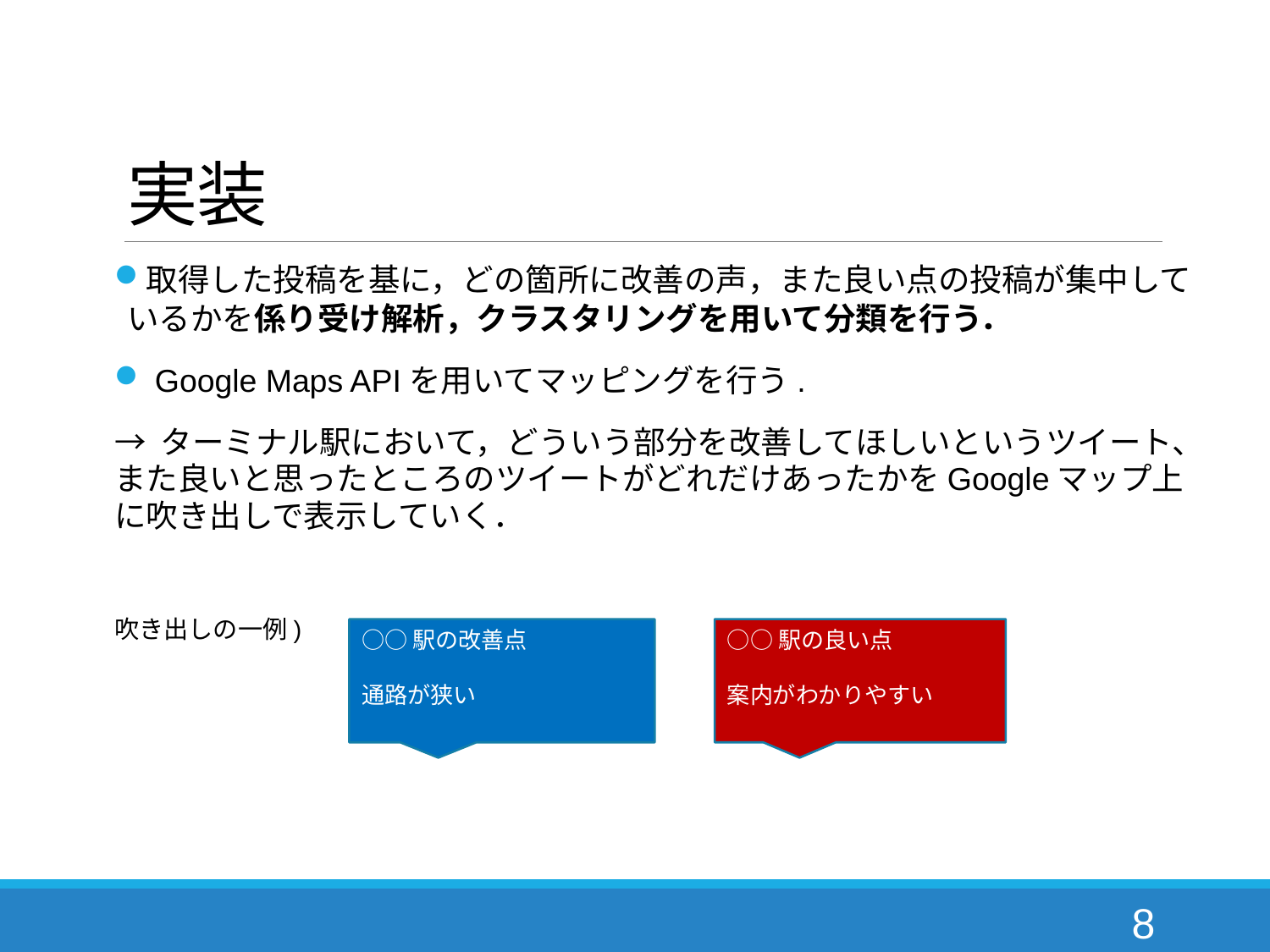

# 実装
取得した投稿を基に，どの箇所に改善の声，また良い点の投稿が集中しているかを係り受け解析，クラスタリングを用いて分類を行う．
 Google Maps APIを用いてマッピングを行う.
→ ターミナル駅において，どういう部分を改善してほしいというツイート、また良いと思ったところのツイートがどれだけあったかをGoogleマップ上に吹き出しで表示していく．

吹き出しの一例)

○○駅の改善点

通路が狭い
○○駅の良い点

案内がわかりやすい
8